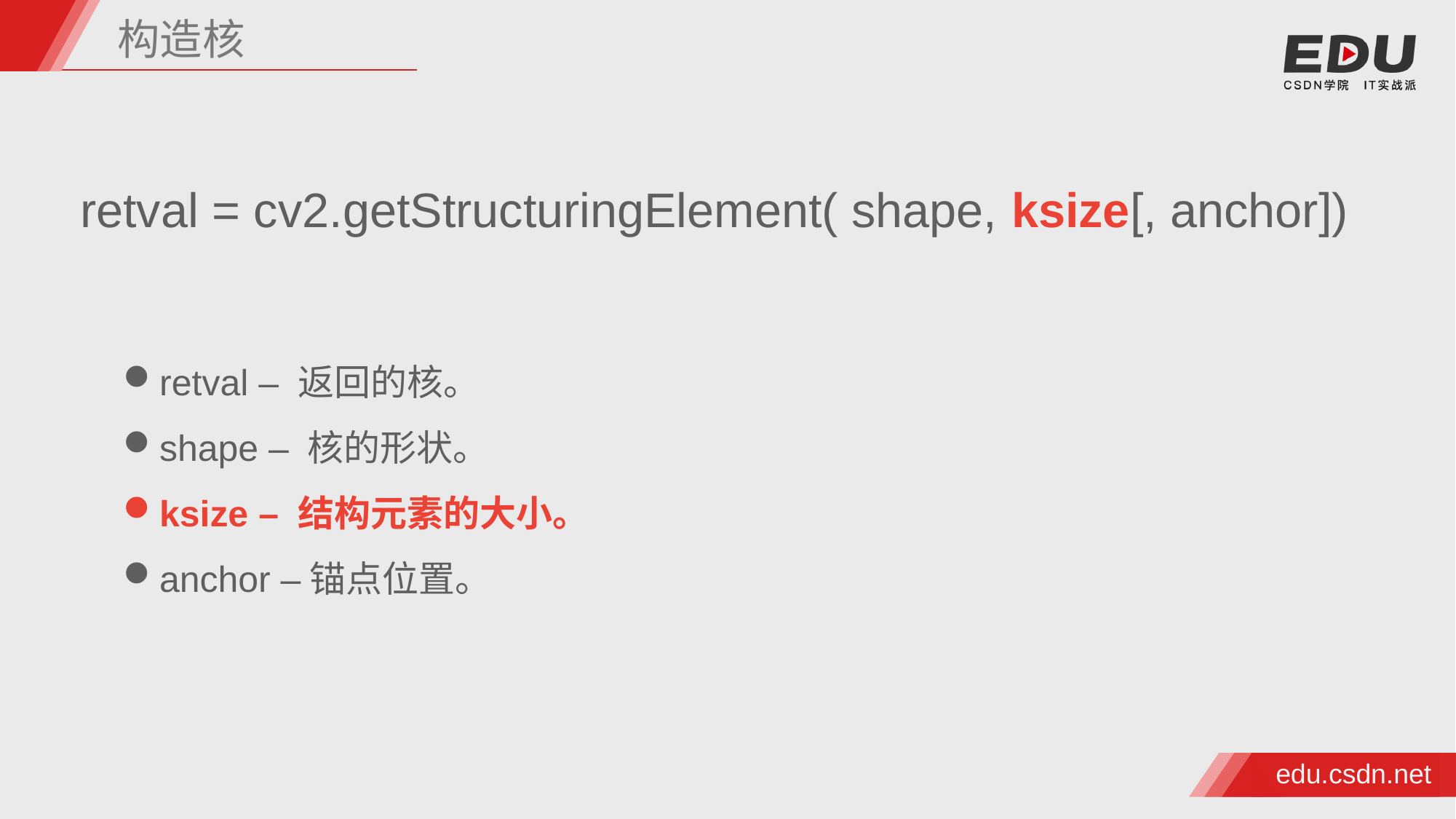

构造核

retval = cv2.getStructuringElement( shape, ksize[, anchor])
retval – 返回的核。
shape – 核的形状。
ksize – 结构元素的大小。
anchor –锚点位置。